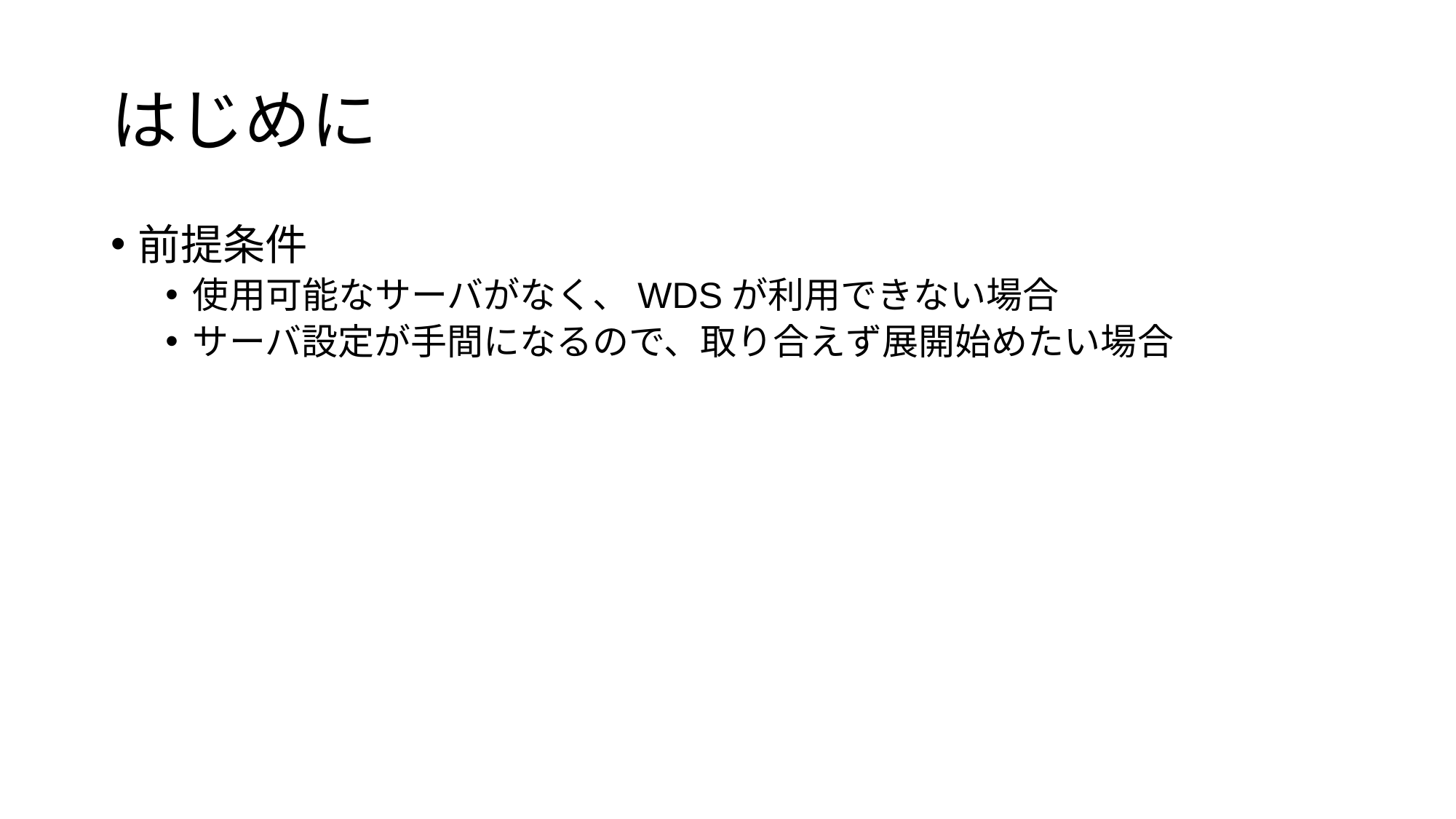

# はじめに
前提条件
使用可能なサーバがなく、WDSが利用できない場合
サーバ設定が手間になるので、取り合えず展開始めたい場合